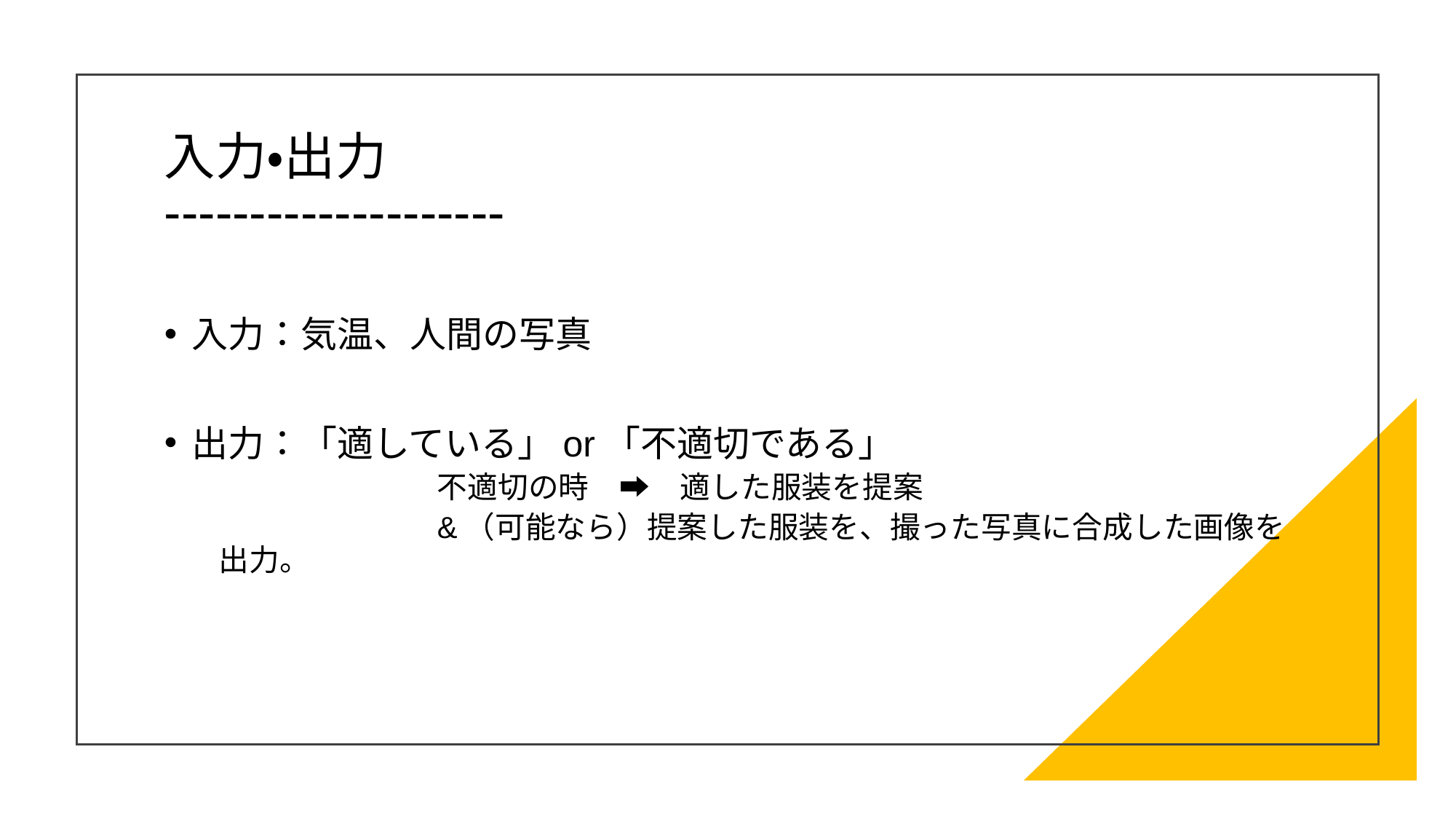

# 入力・出力 --------------------
入力：気温、人間の写真

出力：「適している」or「不適切である」
		不適切の時　➡　適した服装を提案
		&（可能なら）提案した服装を、撮った写真に合成した画像を出力。